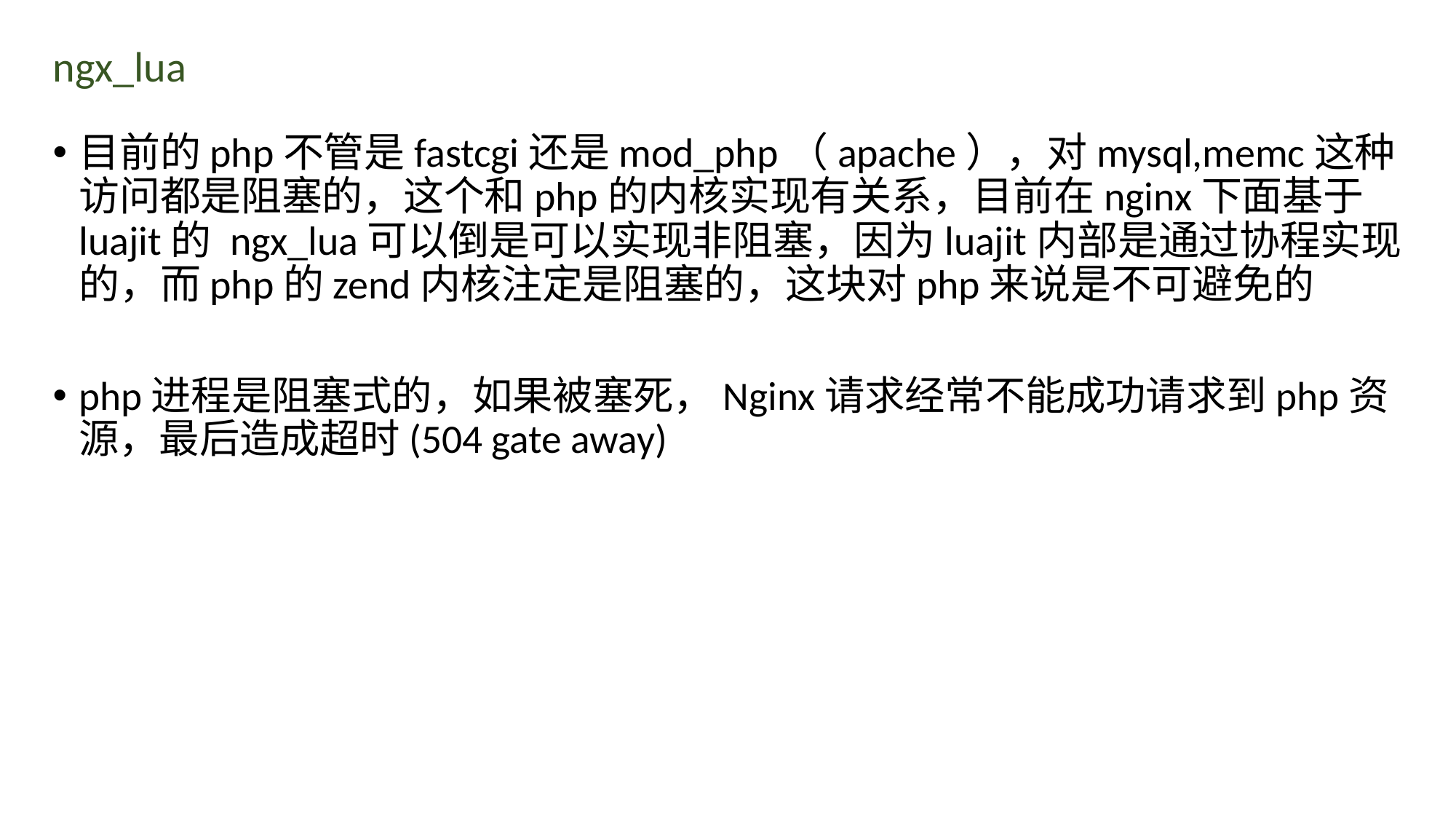

# ngx_lua
目前的php不管是fastcgi还是mod_php（apache），对mysql,memc这种访问都是阻塞的，这个和php的内核实现有关系，目前在nginx下面基于luajit的 ngx_lua可以倒是可以实现非阻塞，因为luajit内部是通过协程实现的，而php的zend内核注定是阻塞的，这块对php来说是不可避免的
php进程是阻塞式的，如果被塞死，Nginx请求经常不能成功请求到php资源，最后造成超时(504 gate away)